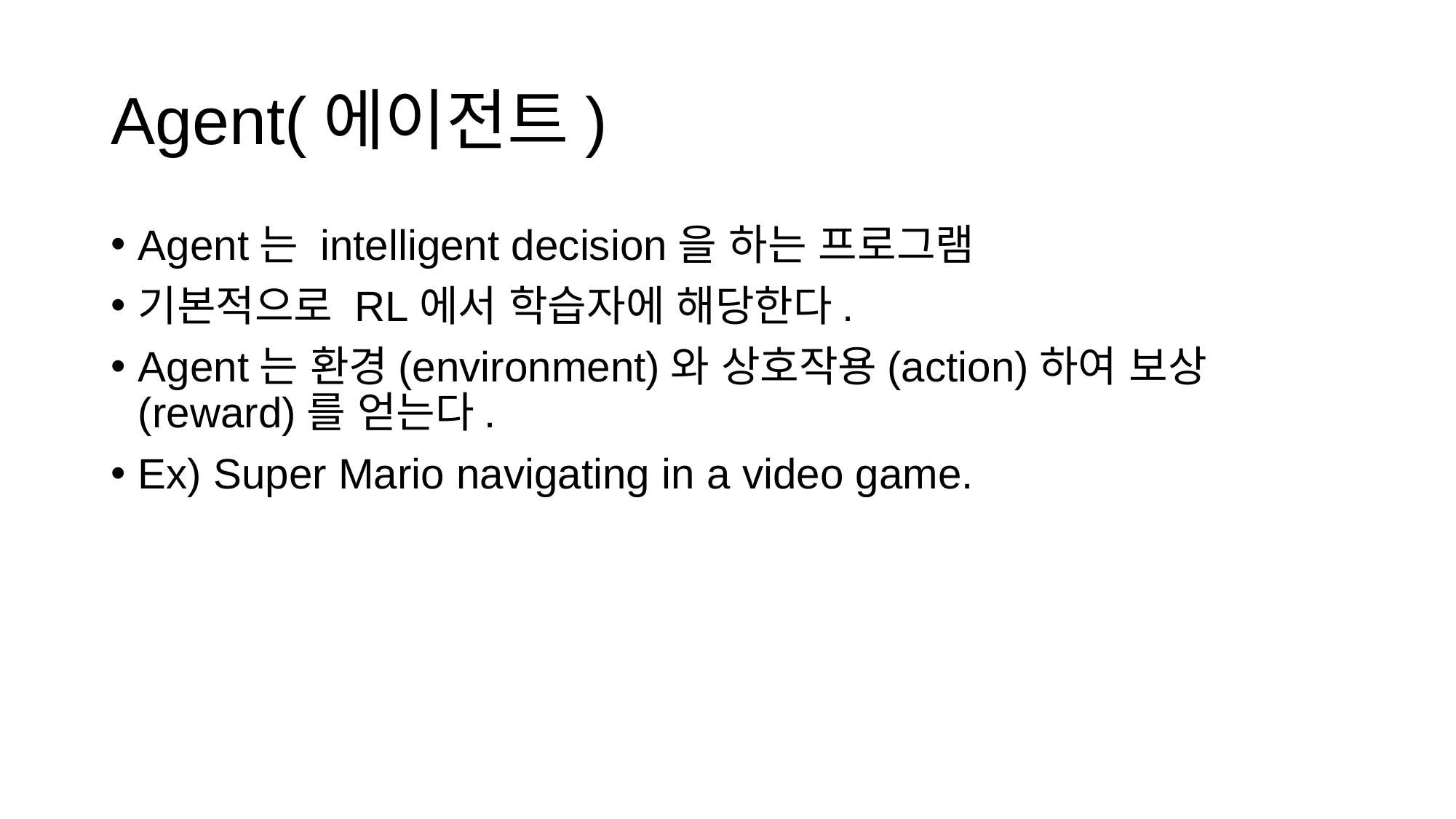

# Agent(에이전트)
Agent는 intelligent decision을 하는 프로그램
기본적으로 RL에서 학습자에 해당한다.
Agent는 환경(environment)와 상호작용(action)하여 보상(reward)를 얻는다.
Ex) Super Mario navigating in a video game.